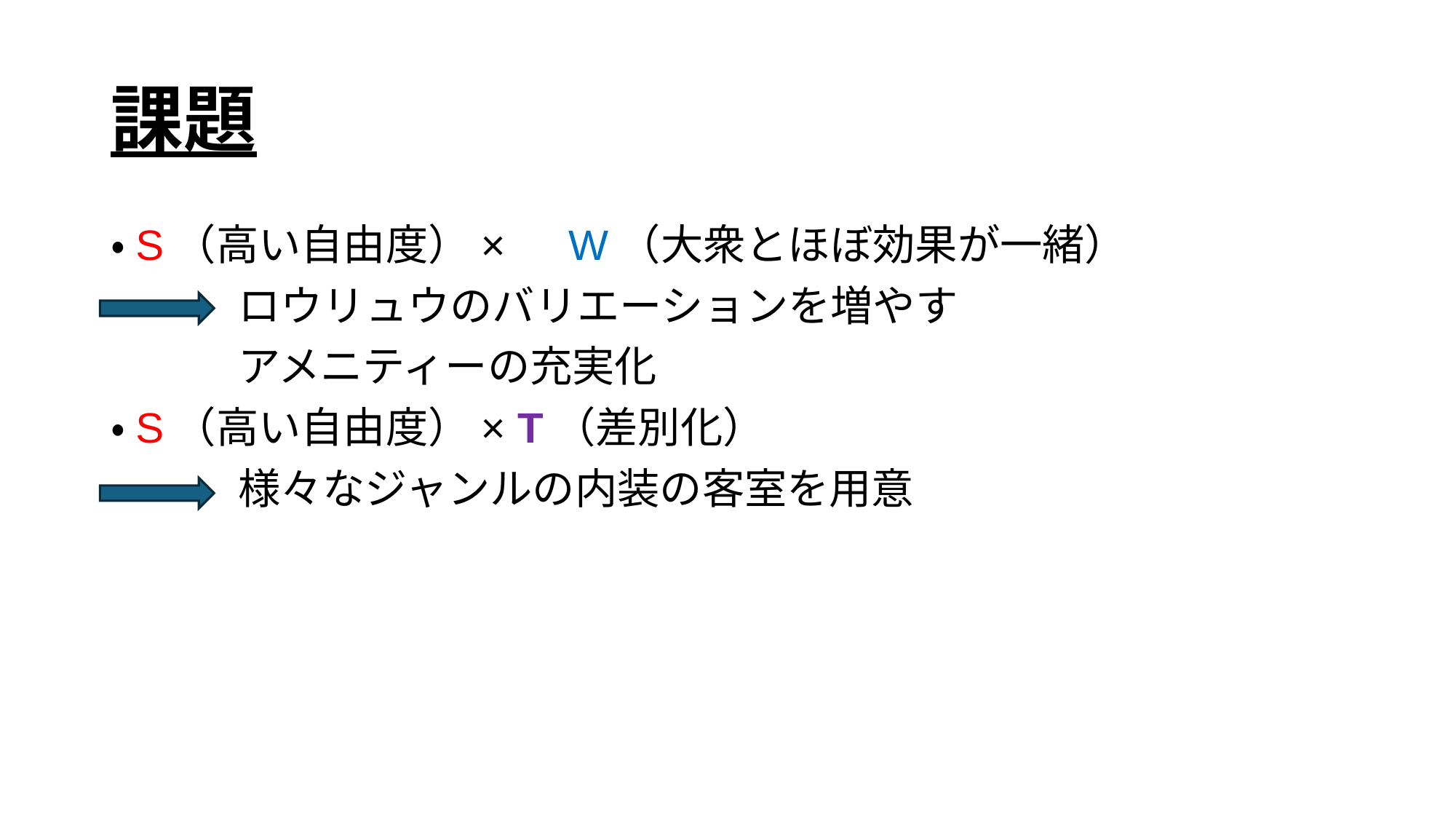

# 課題
・S（高い自由度）×　W（大衆とほぼ効果が一緒）
　　　ロウリュウのバリエーションを増やす
　　　アメニティーの充実化
・S（高い自由度）× T（差別化）
　　　様々なジャンルの内装の客室を用意